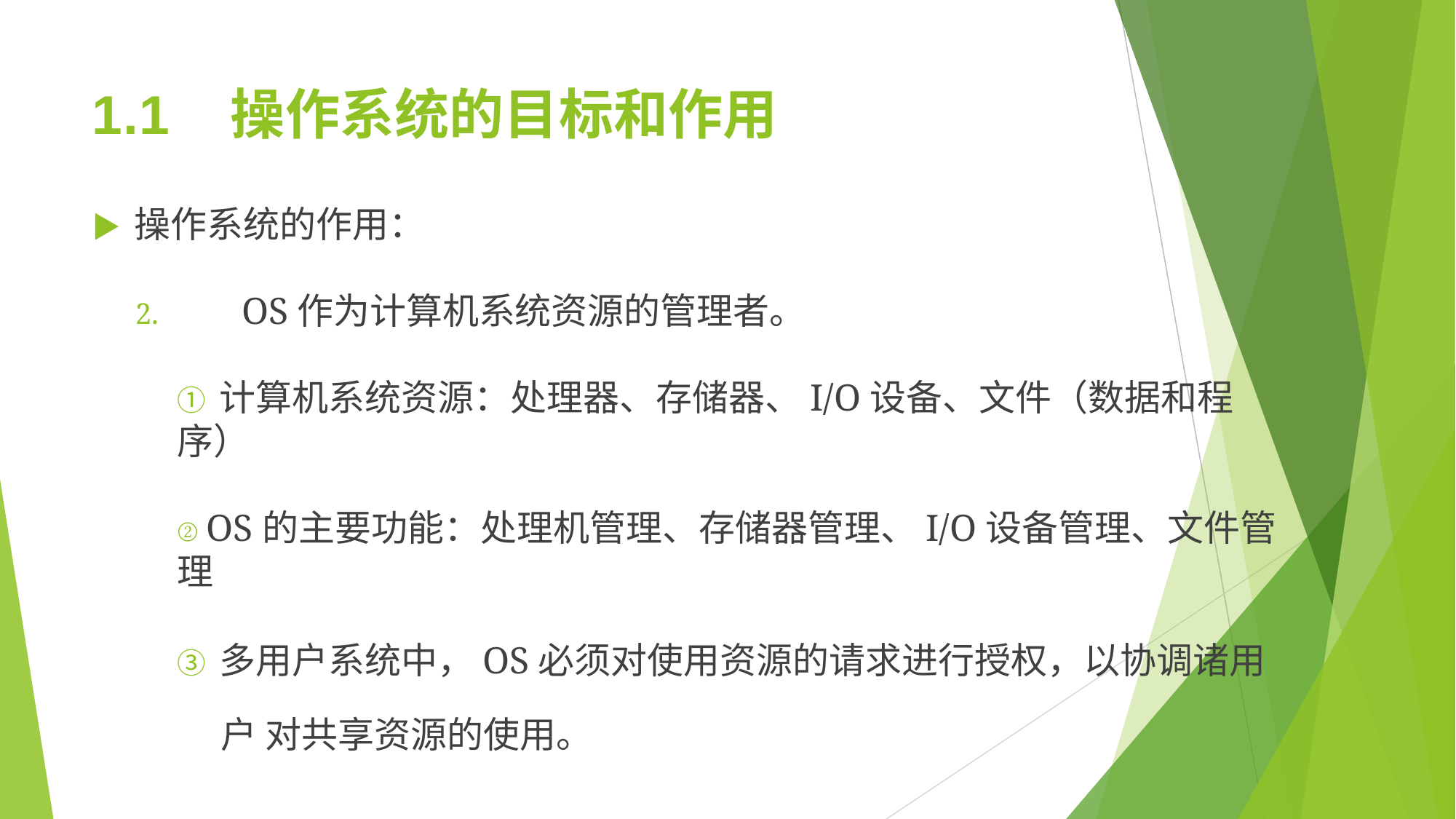

# 1.1	操作系统的目标和作用
▶	操作系统的作用：

2.	OS作为计算机系统资源的管理者。

① 计算机系统资源：处理器、存储器、I/O设备、文件（数据和程序）

② OS的主要功能：处理机管理、存储器管理、I/O设备管理、文件管理
③ 多用户系统中，OS必须对使用资源的请求进行授权，以协调诸用户 对共享资源的使用。